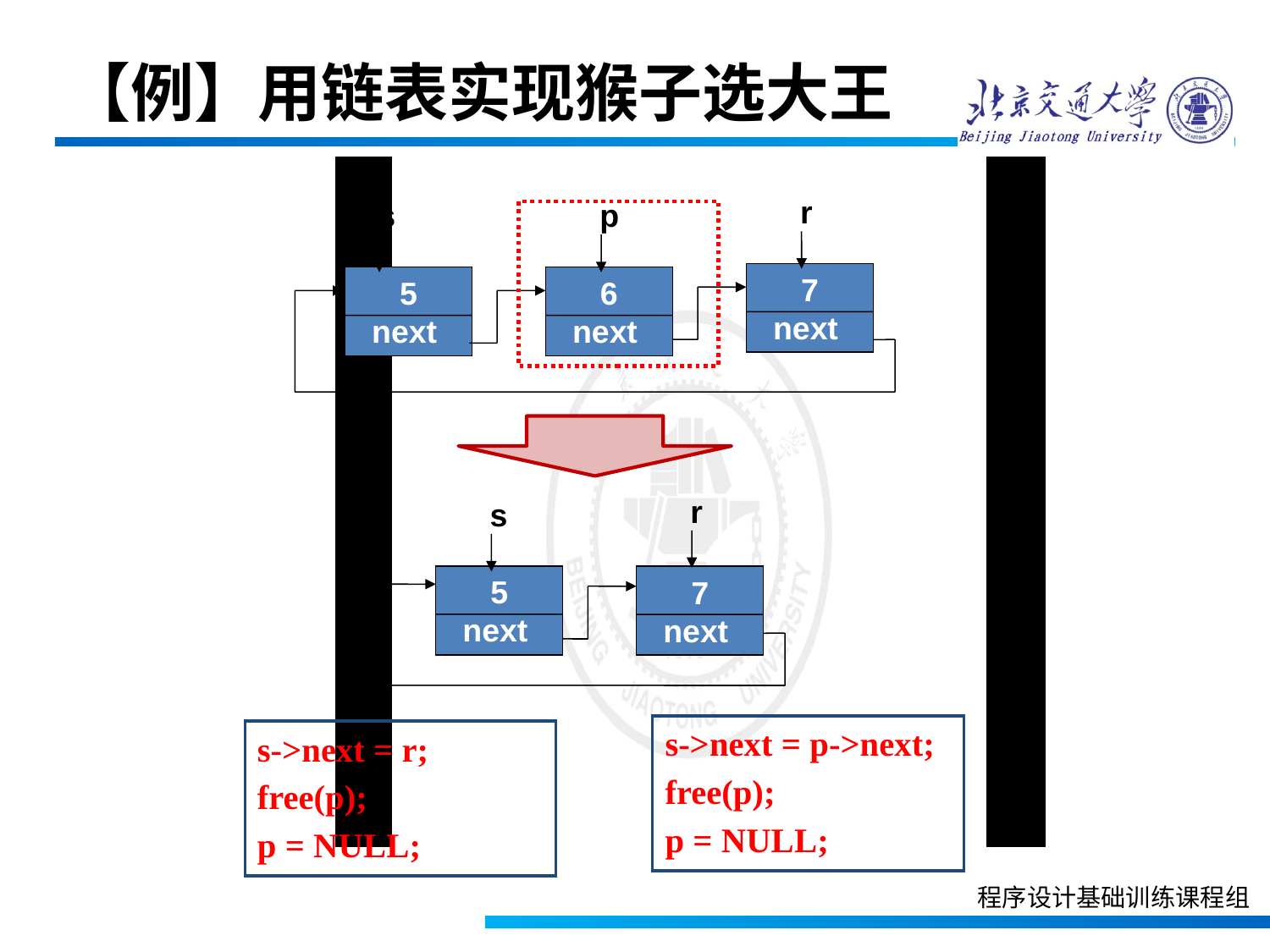

【例】用链表实现猴子选大王
r
s
p

7
next
5
next
6
next

r
s

5
next
7
next

s->next = p->next;
free(p);
p = NULL;
s->next = r;
free(p);
p = NULL;
程序设计基础训练课程组